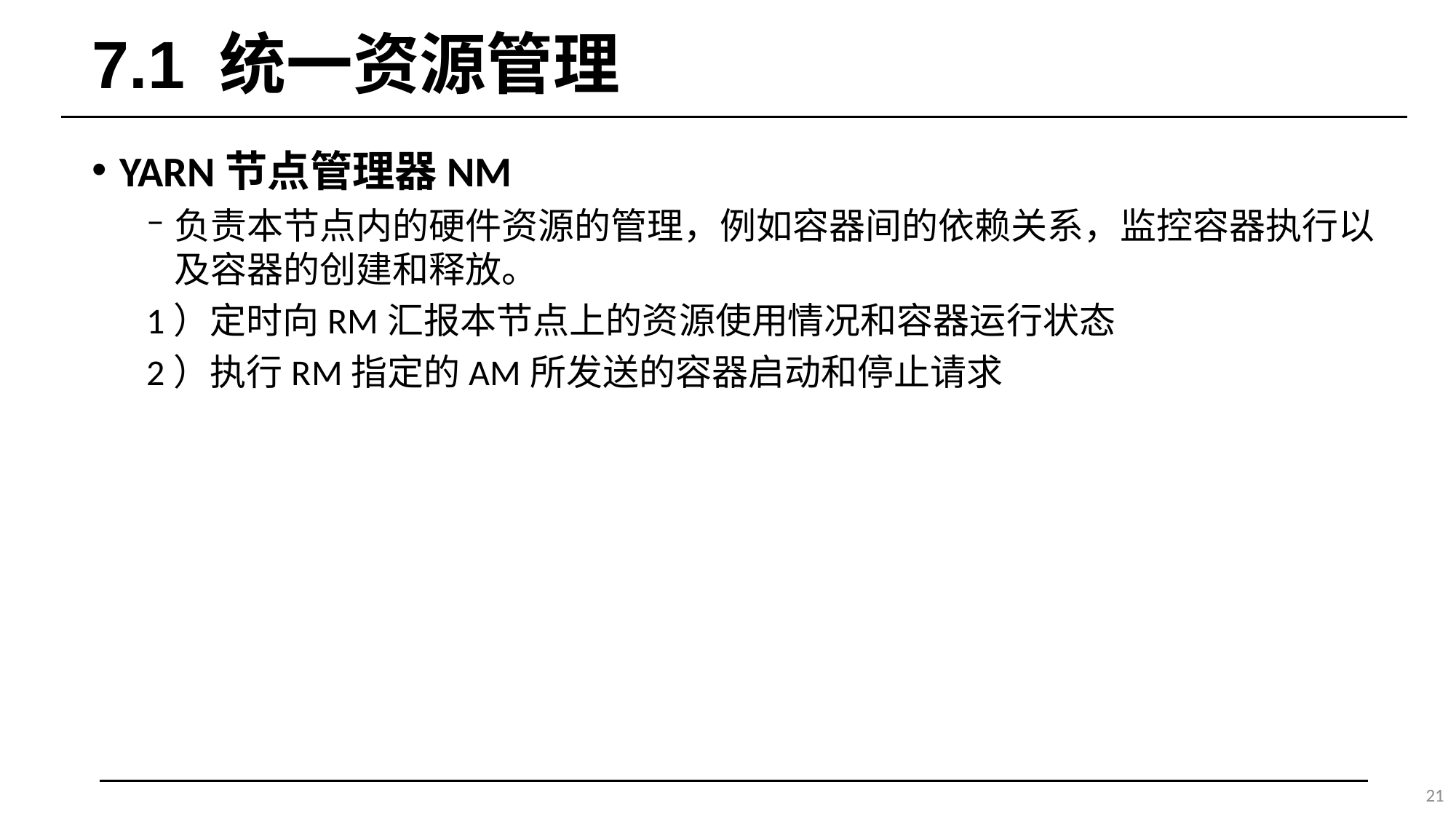

# 7.1 统一资源管理
YARN节点管理器NM
负责本节点内的硬件资源的管理，例如容器间的依赖关系，监控容器执行以及容器的创建和释放。
1）定时向RM汇报本节点上的资源使用情况和容器运行状态
2）执行RM指定的AM所发送的容器启动和停止请求
21